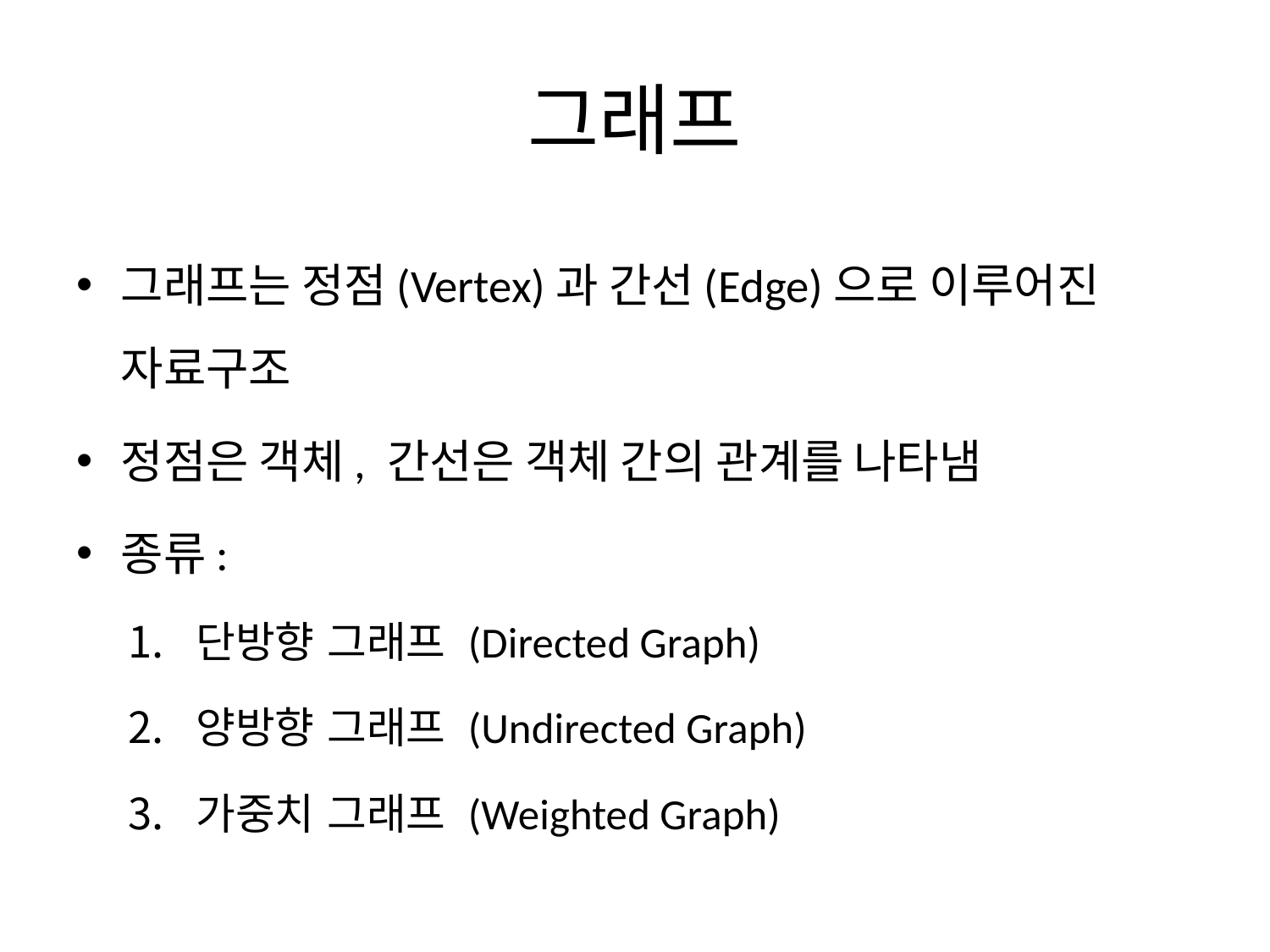

# 그래프
그래프는 정점(Vertex)과 간선(Edge)으로 이루어진 자료구조
정점은 객체, 간선은 객체 간의 관계를 나타냄
종류:
단방향 그래프 (Directed Graph)
양방향 그래프 (Undirected Graph)
가중치 그래프 (Weighted Graph)